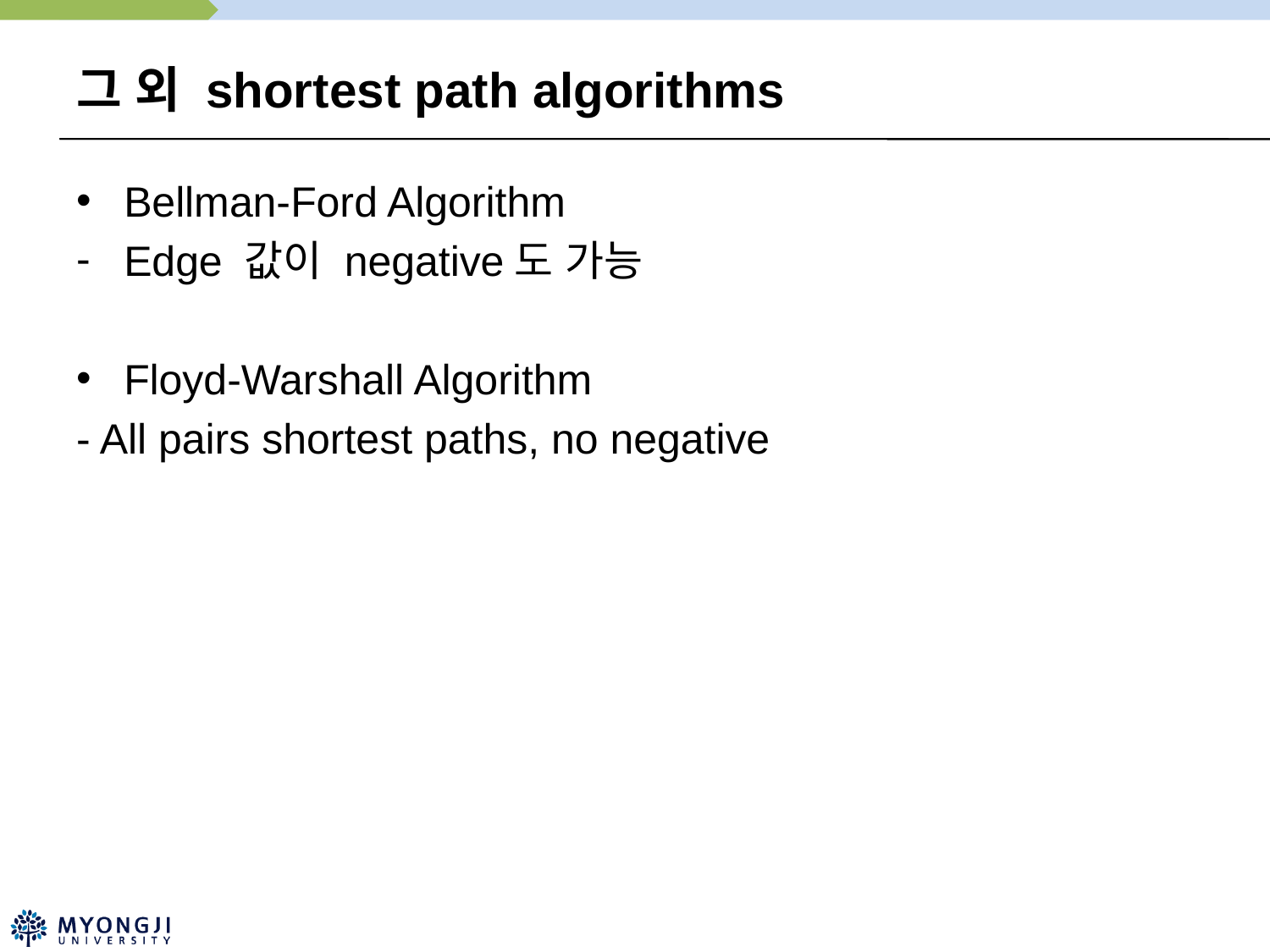

# 그 외 shortest path algorithms
Bellman-Ford Algorithm
Edge 값이 negative도 가능

Floyd-Warshall Algorithm
- All pairs shortest paths, no negative